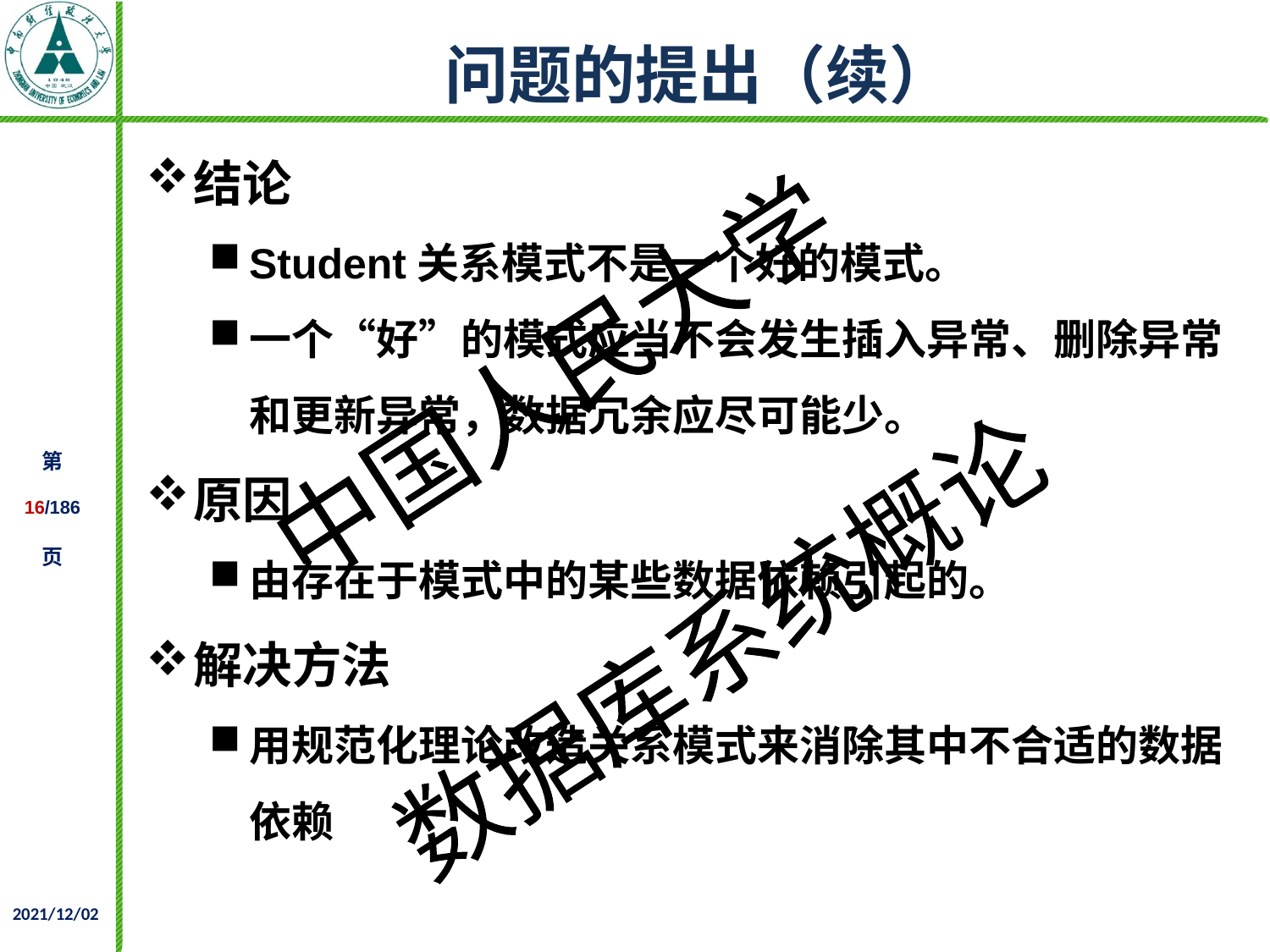

# 问题的提出（续）
结论
Student关系模式不是一个好的模式。
一个“好”的模式应当不会发生插入异常、删除异常和更新异常，数据冗余应尽可能少。
原因
由存在于模式中的某些数据依赖引起的。
解决方法
用规范化理论改造关系模式来消除其中不合适的数据依赖

2021/12/02